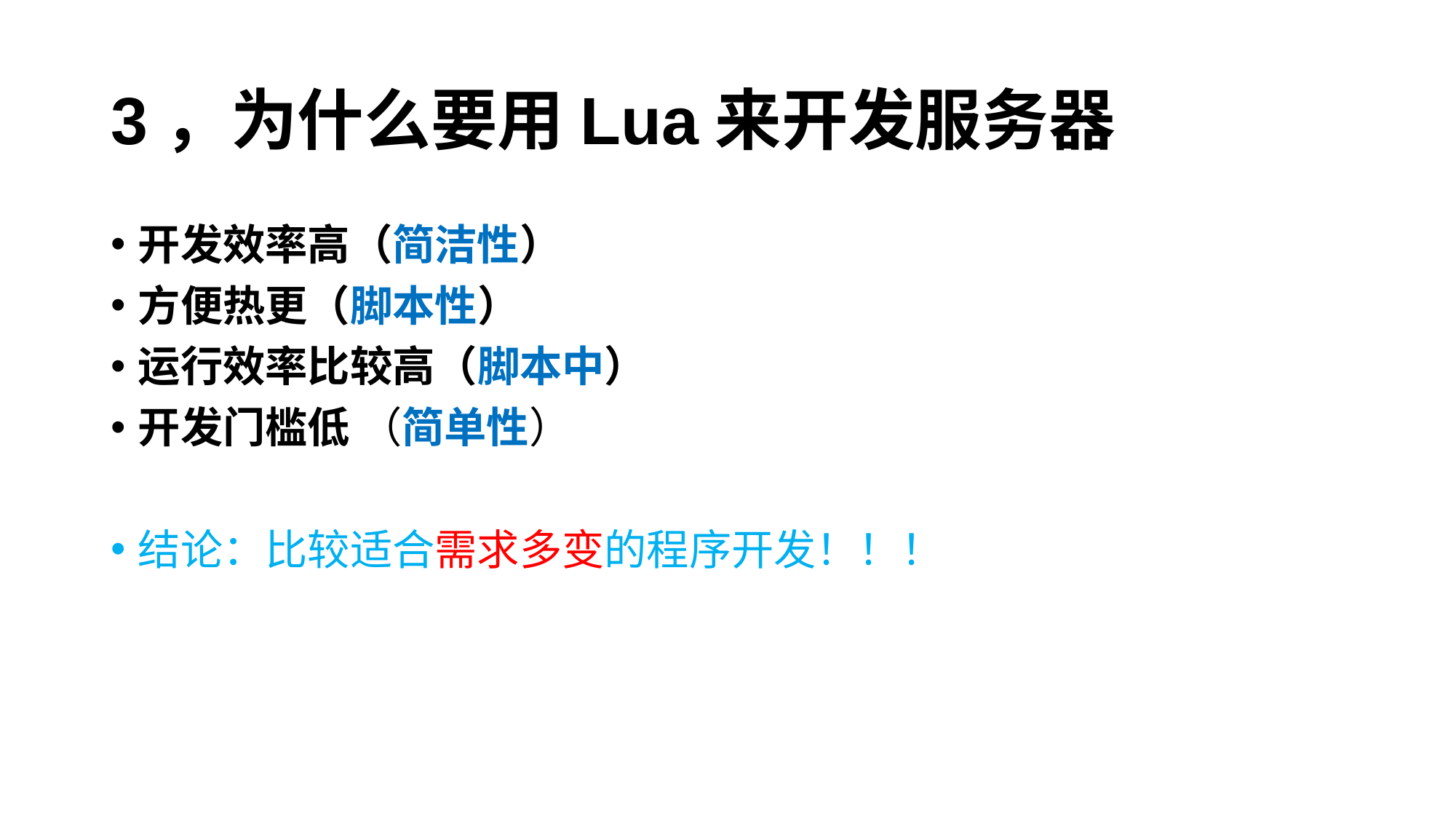

# 3，为什么要用Lua来开发服务器
开发效率高（简洁性）
方便热更（脚本性）
运行效率比较高（脚本中）
开发门槛低 （简单性）

结论：比较适合需求多变的程序开发！！！